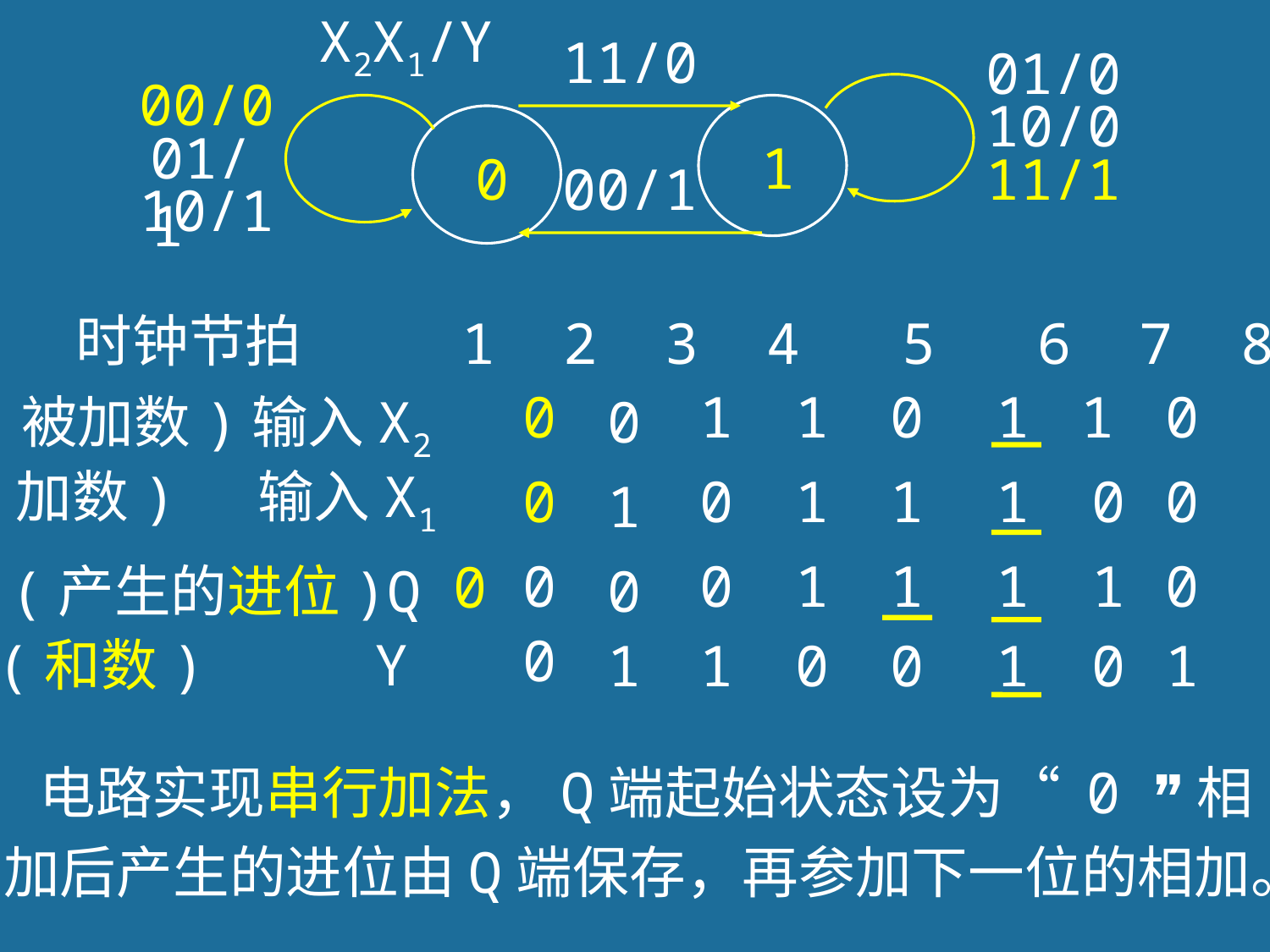

X2X1/Y
11/0
01/0
00/0

10/0

01/1
1
0
11/1
00/1
10/1

时钟节拍
1  2  3  4   5   6  7  8
0
0
0
0
1
0
0
1
0
1
1
0
1
1
1
1
1
0
1
0
0
0
0
1
1
1
1
0
(被加数)输入X2
(加数)  输入X1
(产生的进位)Q
(和数)     Y
0
1
0
1

0

电路实现串行加法，Q端起始状态设为“ 0 ”相
加后产生的进位由Q端保存，再参加下一位的相加。
40